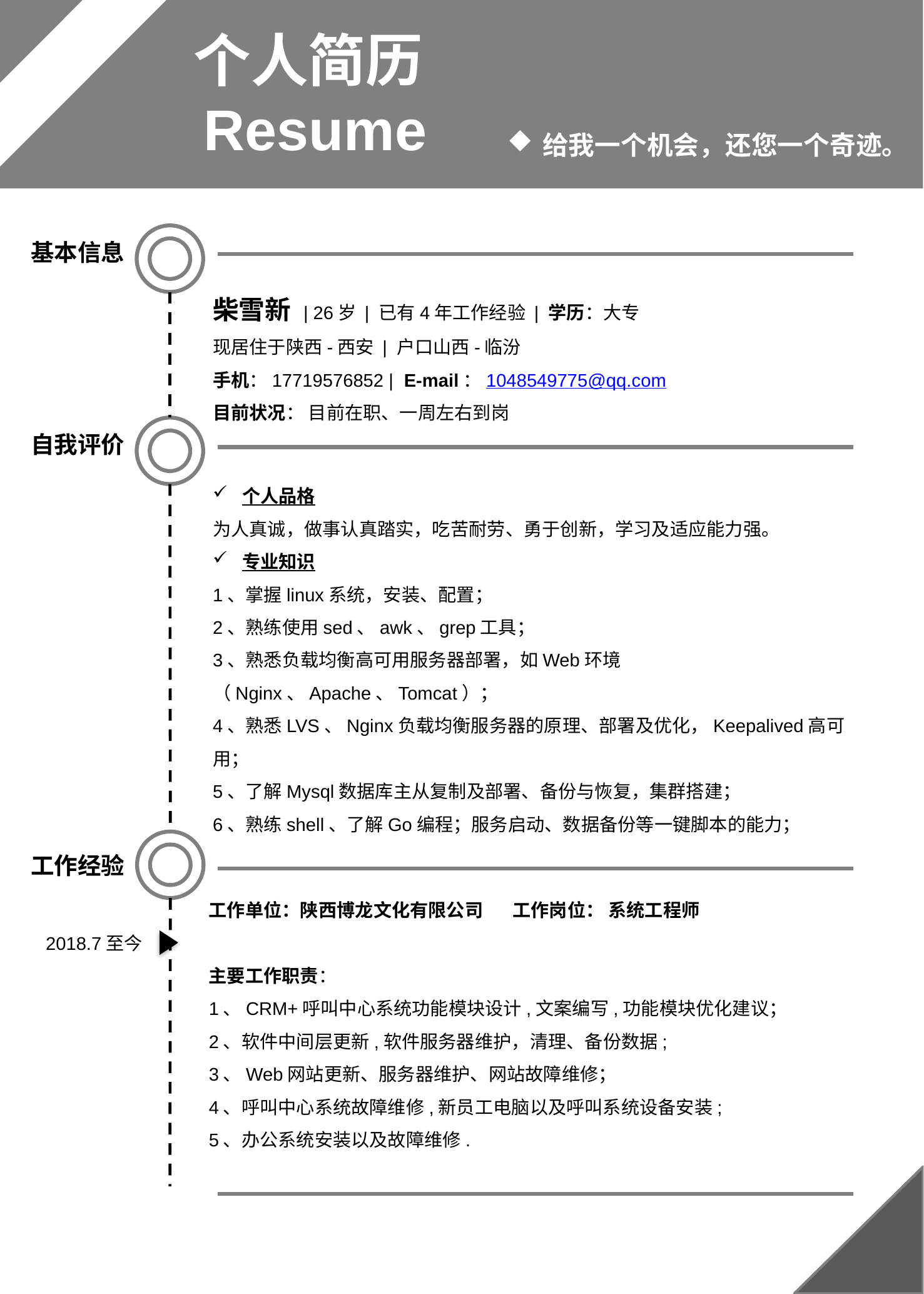

个人简历Resume
给我一个机会，还您一个奇迹。

基本信息

柴雪新 | 26岁 | 已有4年工作经验 | 学历：大专
现居住于陕西-西安 | 户口山西-临汾
手机：17719576852 |  E-mail：1048549775@qq.com
目前状况： 目前在职、一周左右到岗
自我评价

个人品格
为人真诚，做事认真踏实，吃苦耐劳、勇于创新，学习及适应能力强。
专业知识
1、掌握linux系统，安装、配置；
2、熟练使用sed、awk、grep工具；
3、熟悉负载均衡高可用服务器部署，如Web环境（Nginx、Apache、Tomcat）；
4、熟悉LVS、Nginx负载均衡服务器的原理、部署及优化，Keepalived高可用；
5、了解Mysql数据库主从复制及部署、备份与恢复，集群搭建；
6、熟练shell、了解Go编程；服务启动、数据备份等一键脚本的能力；

工作经验
工作单位：陕西博龙文化有限公司       工作岗位： 系统工程师

主要工作职责：
1、CRM+呼叫中心系统功能模块设计,文案编写,功能模块优化建议；
2、软件中间层更新,软件服务器维护，清理、备份数据;
3、Web网站更新、服务器维护、网站故障维修；
4、呼叫中心系统故障维修,新员工电脑以及呼叫系统设备安装;
5、办公系统安装以及故障维修.
2018.7至今